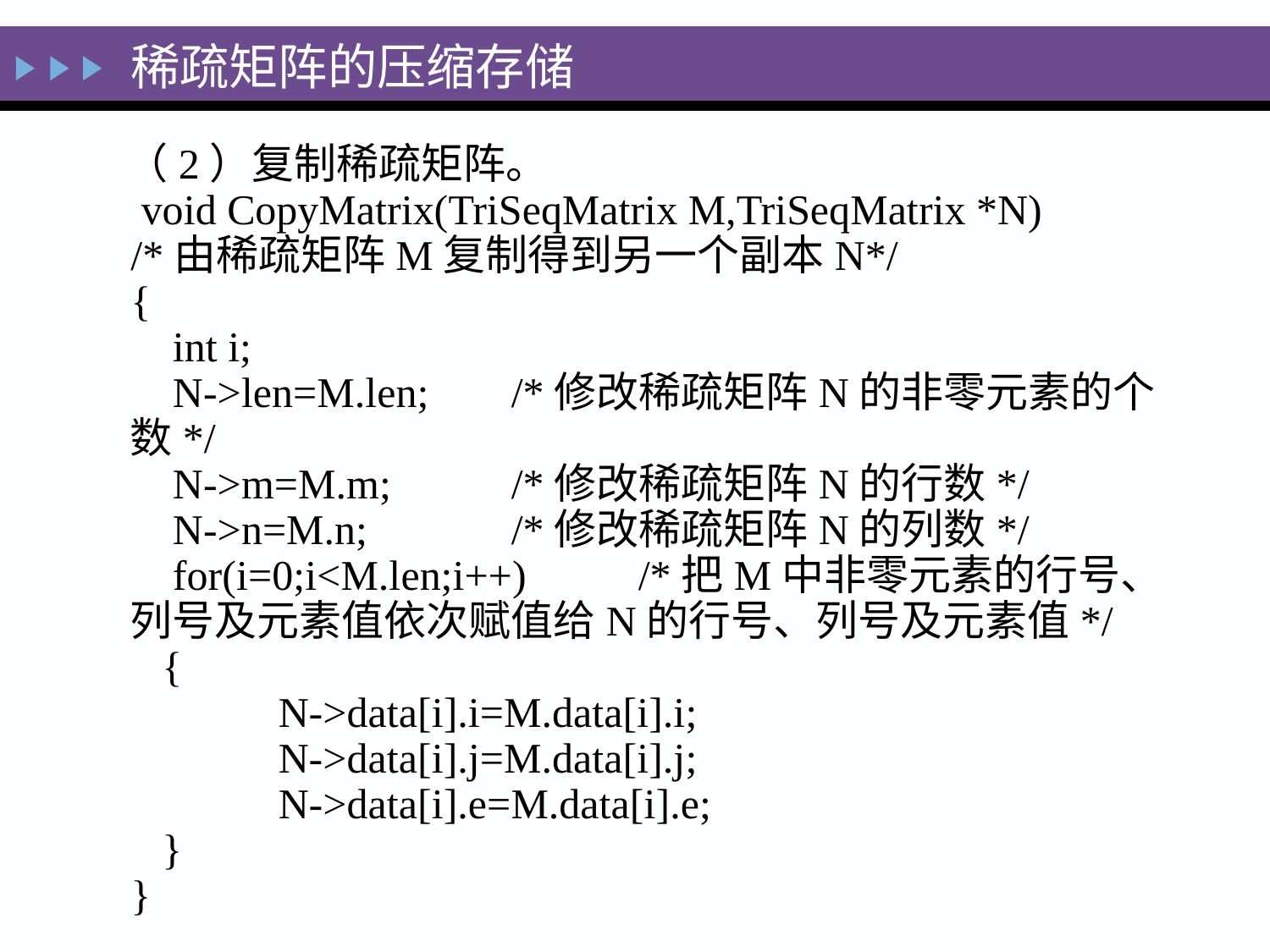

# 稀疏矩阵的压缩存储
    （2）复制稀疏矩阵。
      void CopyMatrix(TriSeqMatrix M,TriSeqMatrix *N)
     /*由稀疏矩阵M复制得到另一个副本N*/
     {
	    int i;
	    N->len=M.len;	/*修改稀疏矩阵N的非零元素的个数*/
	    N->m=M.m;	/*修改稀疏矩阵N的行数*/
	    N->n=M.n;		/*修改稀疏矩阵N的列数*/
	    for(i=0;i<M.len;i++)	/*把M中非零元素的行号、列号及元素值依次赋值给N的行号、列号及元素值*/
	   {
		  N->data[i].i=M.data[i].i;
		  N->data[i].j=M.data[i].j;
		  N->data[i].e=M.data[i].e;
	   }
     }